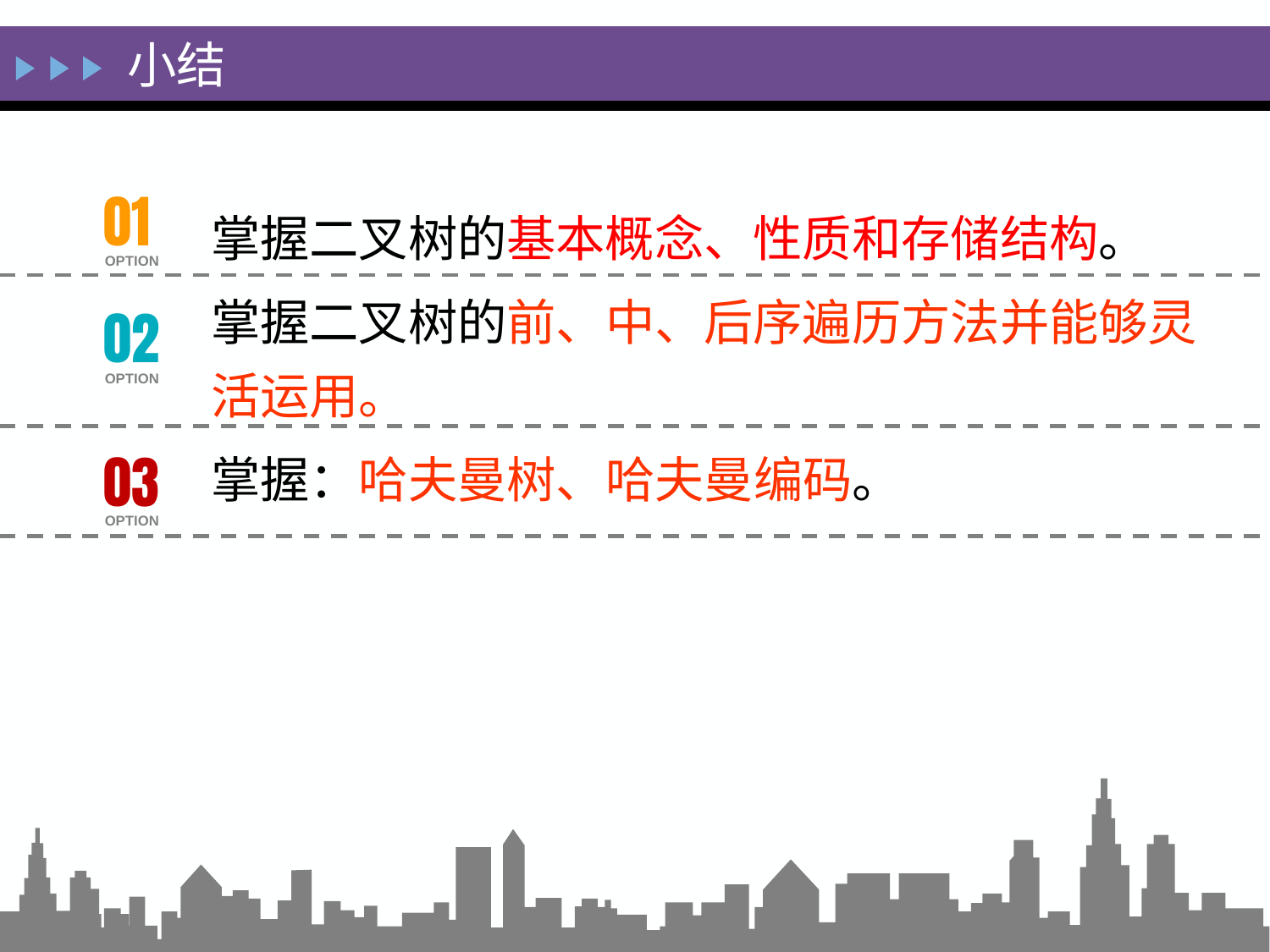

小结
掌握二叉树的基本概念、性质和存储结构。
掌握二叉树的前、中、后序遍历方法并能够灵活运用。
掌握：哈夫曼树、哈夫曼编码。

01
OPTION
02
OPTION
03
OPTION